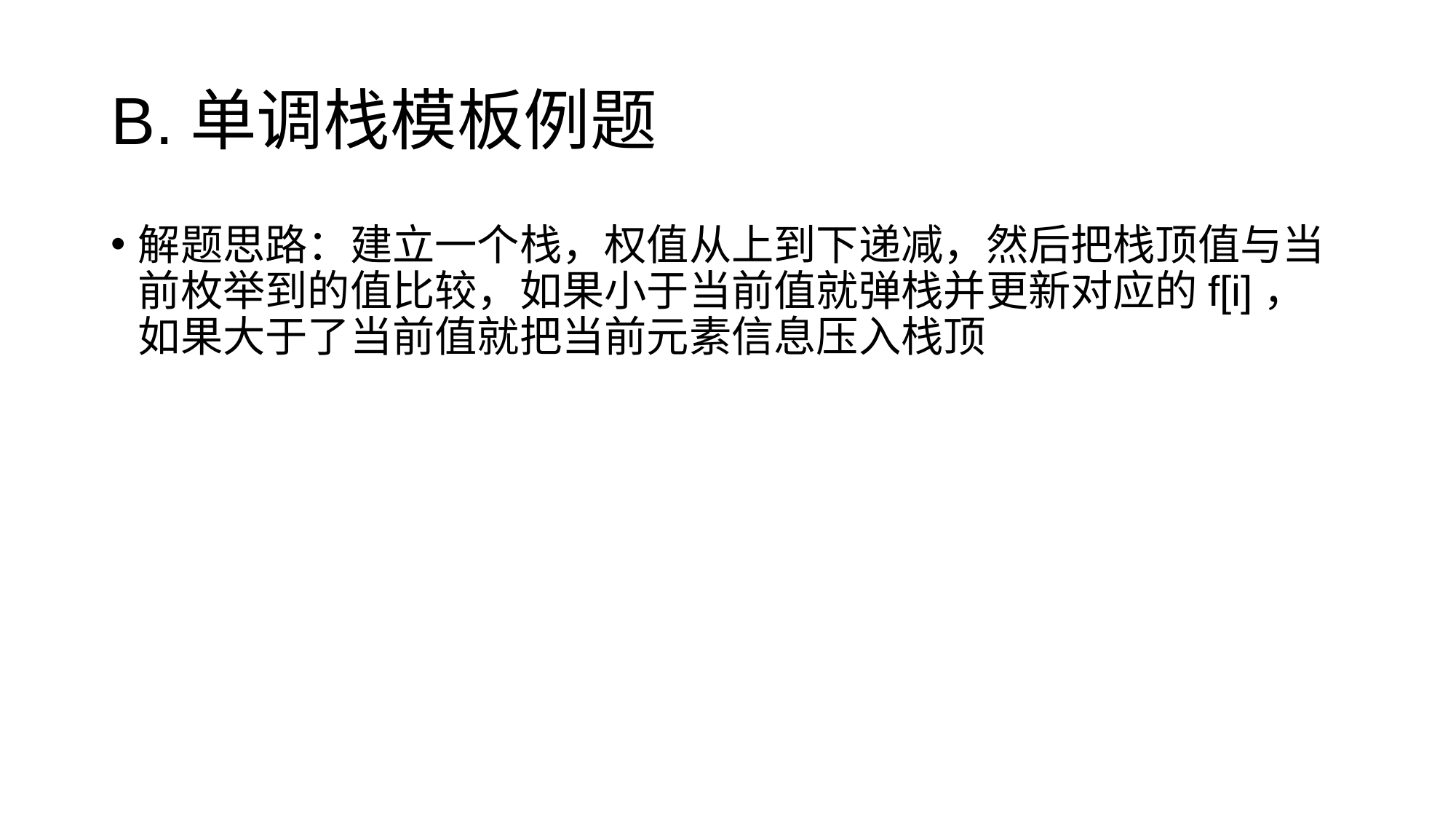

# B.单调栈模板例题
解题思路：建立一个栈，权值从上到下递减，然后把栈顶值与当前枚举到的值比较，如果小于当前值就弹栈并更新对应的f[i]，如果大于了当前值就把当前元素信息压入栈顶